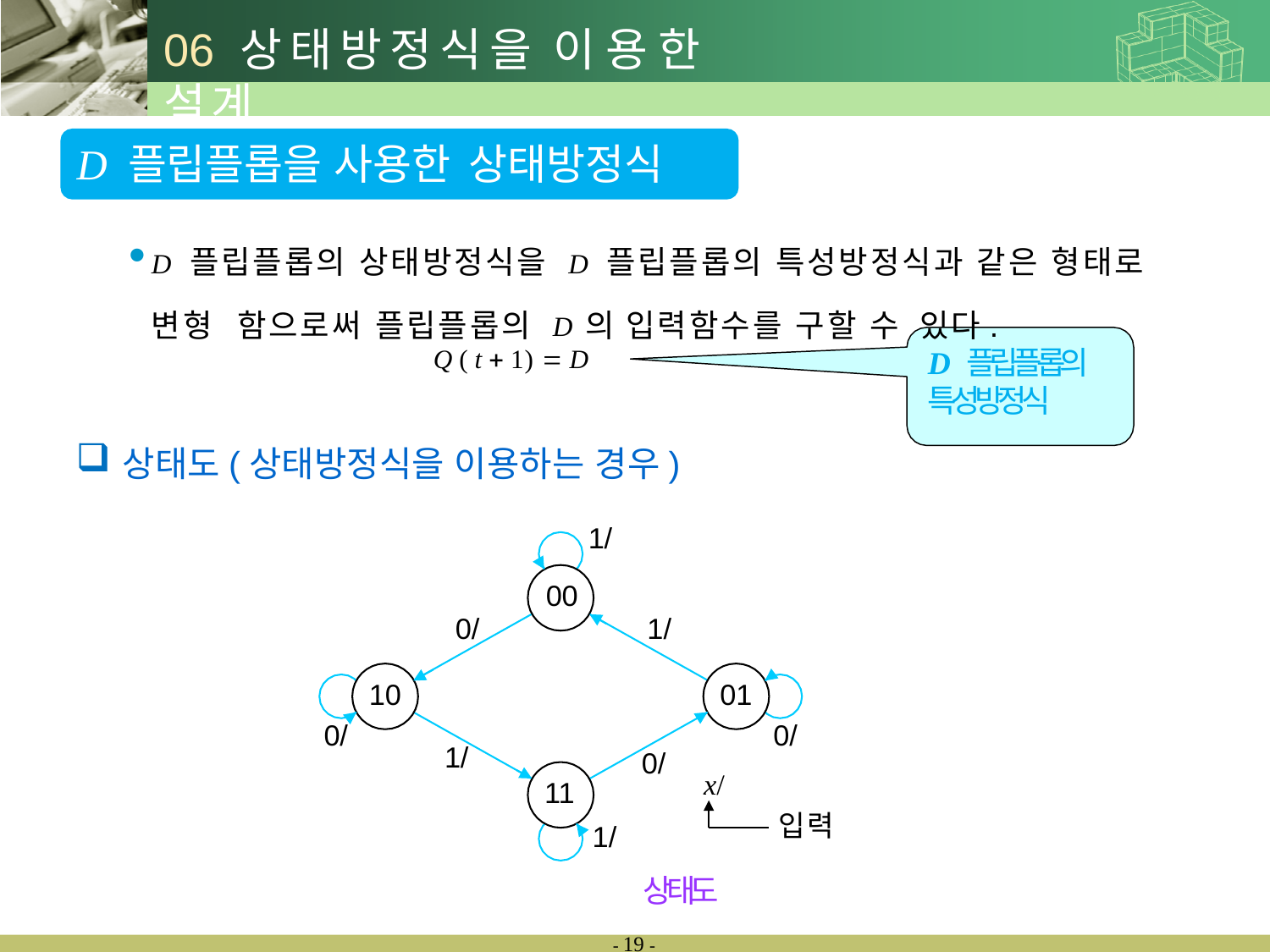

# 06	상태방정식을 이용한 설계

D 플립플롭을 사용한 상태방정식
D 플립플롭의 상태방정식을 D 플립플롭의 특성방정식과 같은 형태로 변형  함으로써 플립플롭의 D의 입력함수를 구할 수 있다.

D 플립플롭의  특성방정식
Q ( t + 1) = D
상태도(상태방정식을 이용하는 경우)
1/
00

0/
1/

10
01
0/
0/
1/
0/

x/
11

입력
1/
상태도
- 19 -